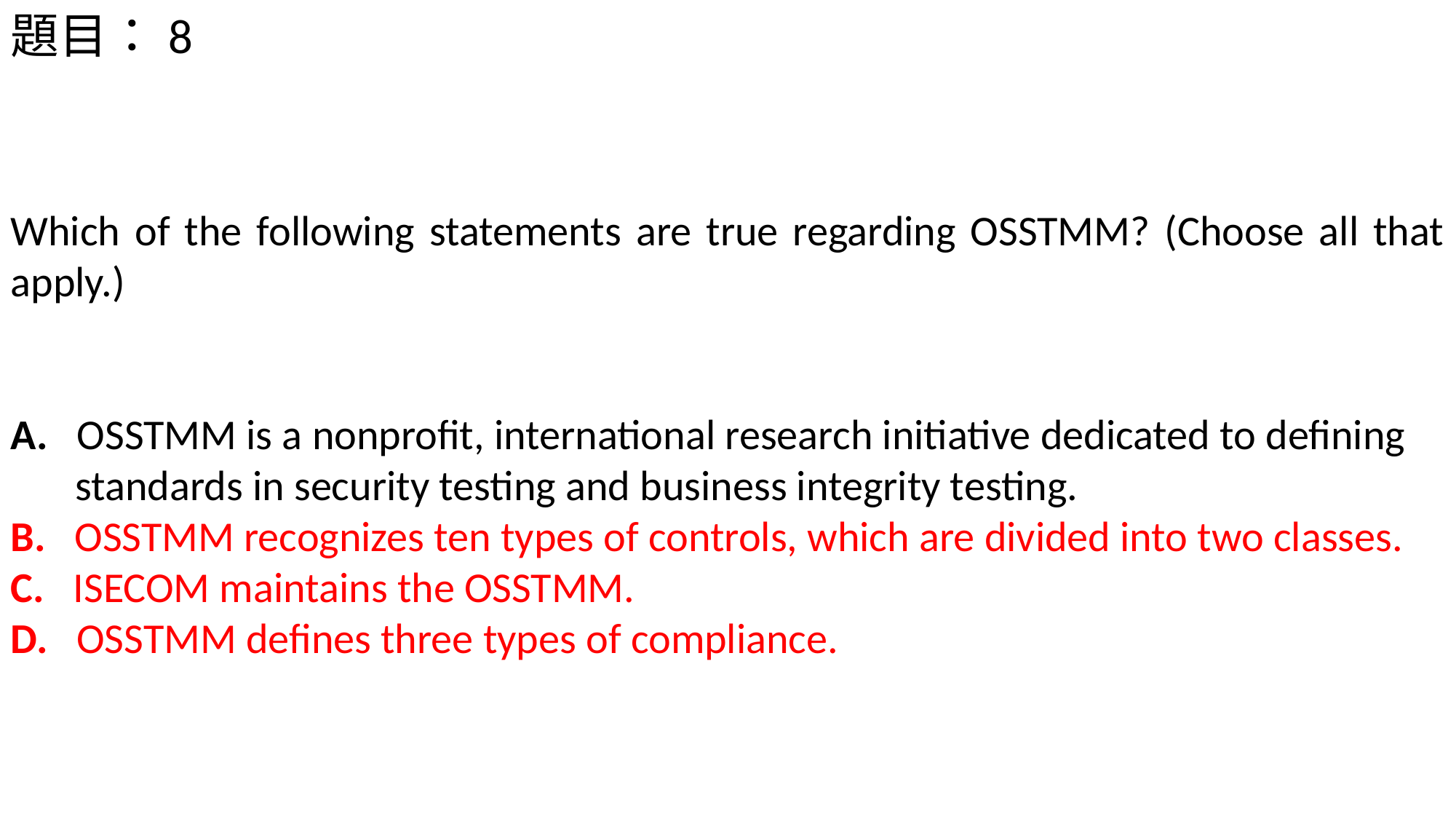

題目：8
Which of the following statements are true regarding OSSTMM? (Choose all that apply.)

A.   OSSTMM is a nonprofit, international research initiative dedicated to defining
standards in security testing and business integrity testing.
B.   OSSTMM recognizes ten types of controls, which are divided into two classes.
C.   ISECOM maintains the OSSTMM.
D.   OSSTMM defines three types of compliance.